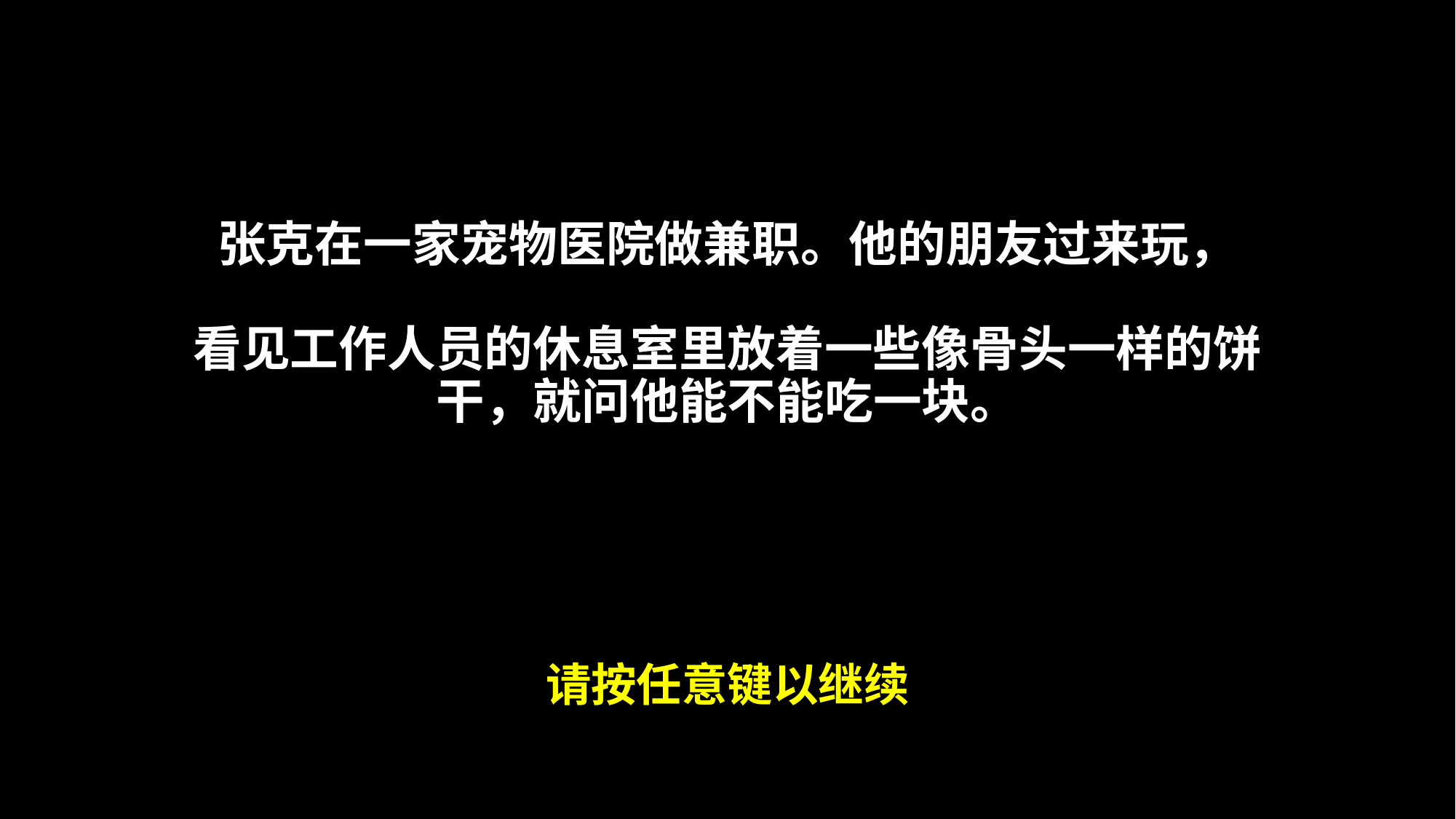

# 张克在一家宠物医院做兼职。他的朋友过来玩， 看见工作人员的休息室里放着一些像骨头一样的饼干，就问他能不能吃一块。
请按任意键以继续